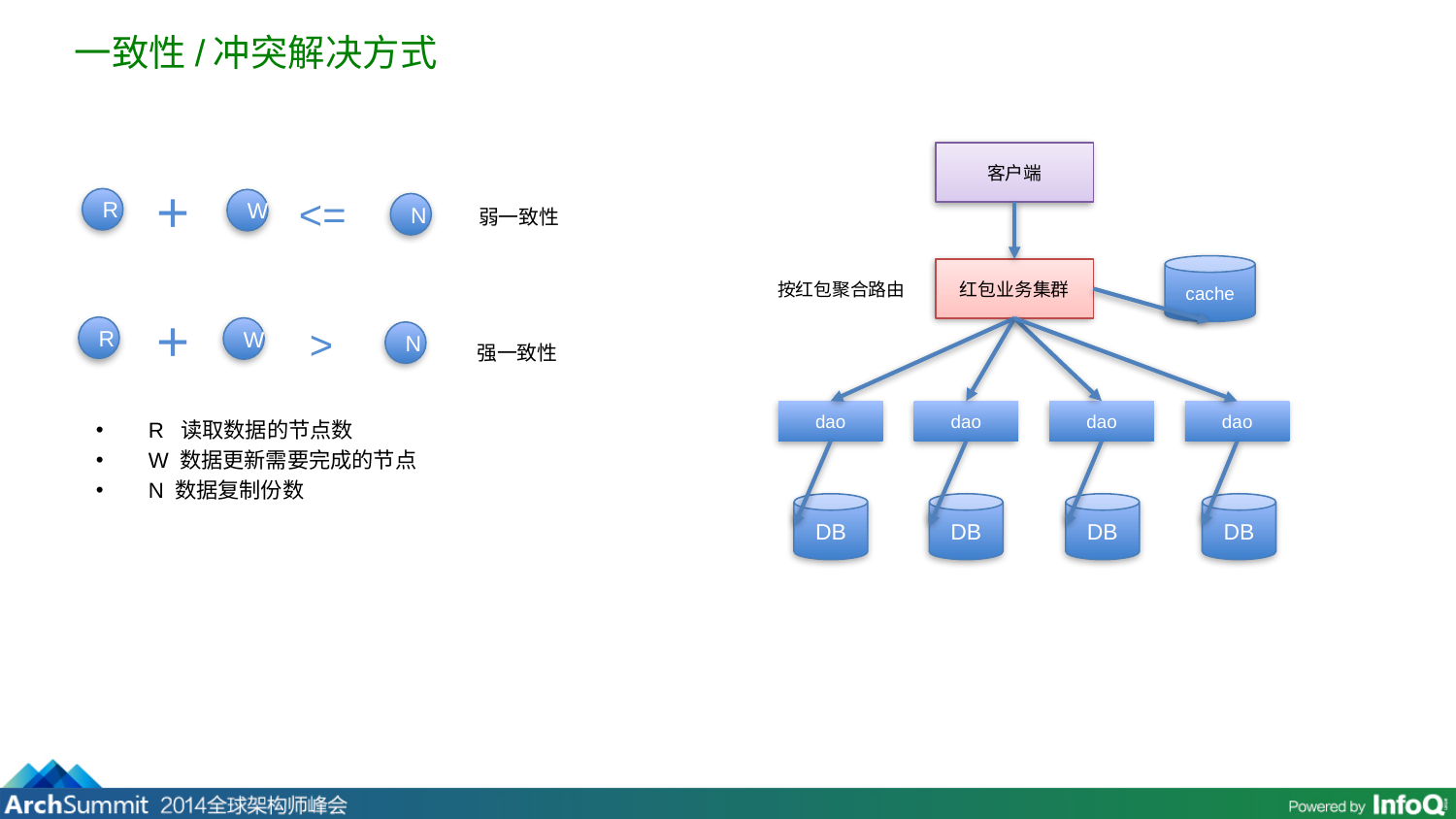

# 一致性/冲突解决方式
客户端
+
<=
R
W
N
弱一致性
Cache流控,防止无效请求
cache
红包业务集群
按红包聚合路由
+
>
R
W
N
强一致性
dao
dao
dao
dao
R  读取数据的节点数
W 数据更新需要完成的节点
N 数据复制份数
DB
DB
DB
DB